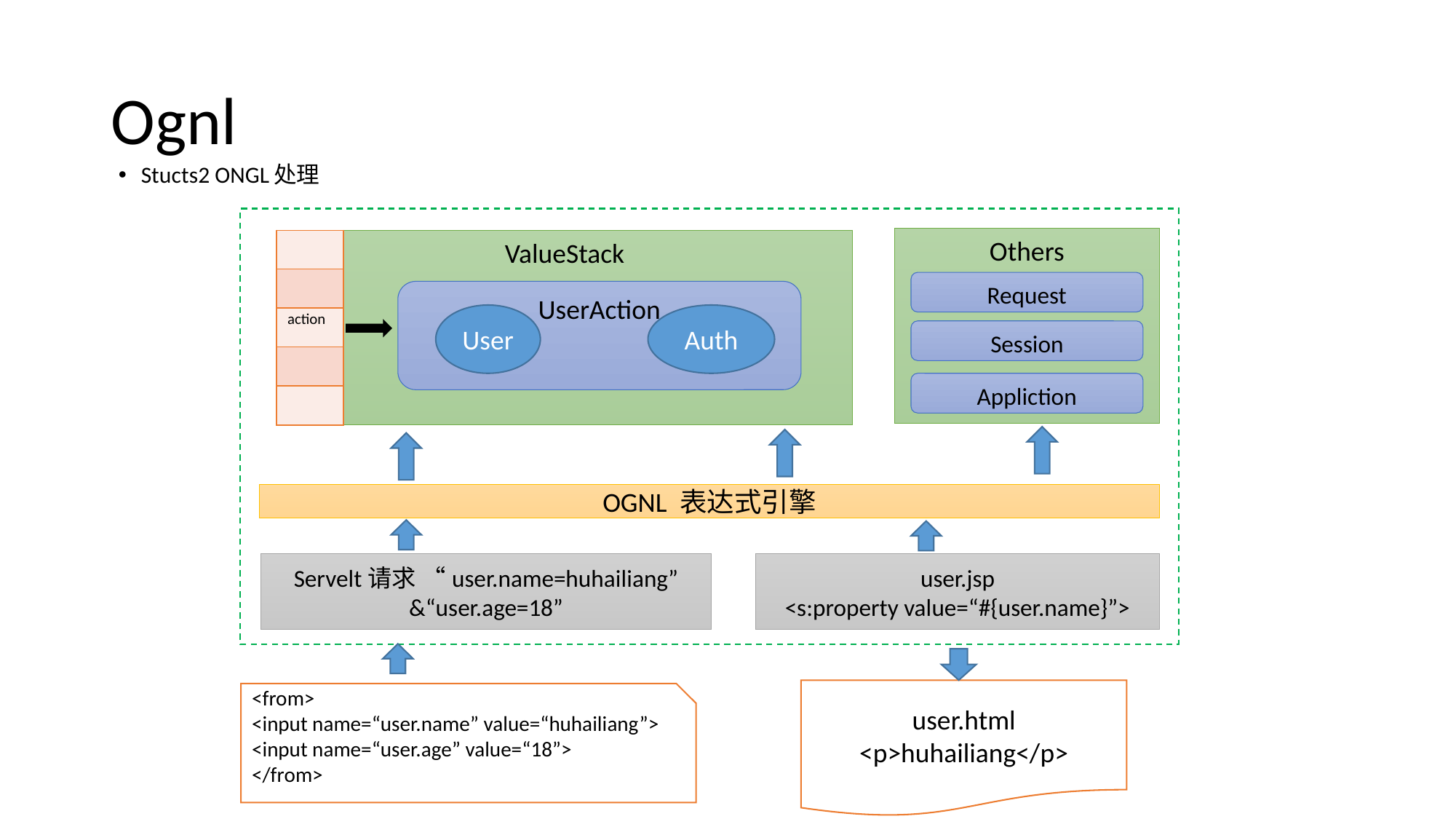

# Ognl
Stucts2 ONGL处理

Others

ValueStack
|  |
| --- |
|  |
| action |
|  |
|  |
Request
UserAction
User
Auth

Session
Appliction

OGNL 表达式引擎

Servelt请求 “user.name=huhailiang”
&“user.age=18”
user.jsp
<s:property value=“#{user.name}”>

user.html
<p>huhailiang</p>
<from>
<input name=“user.name” value=“huhailiang”>
<input name=“user.age” value=“18”>
</from>